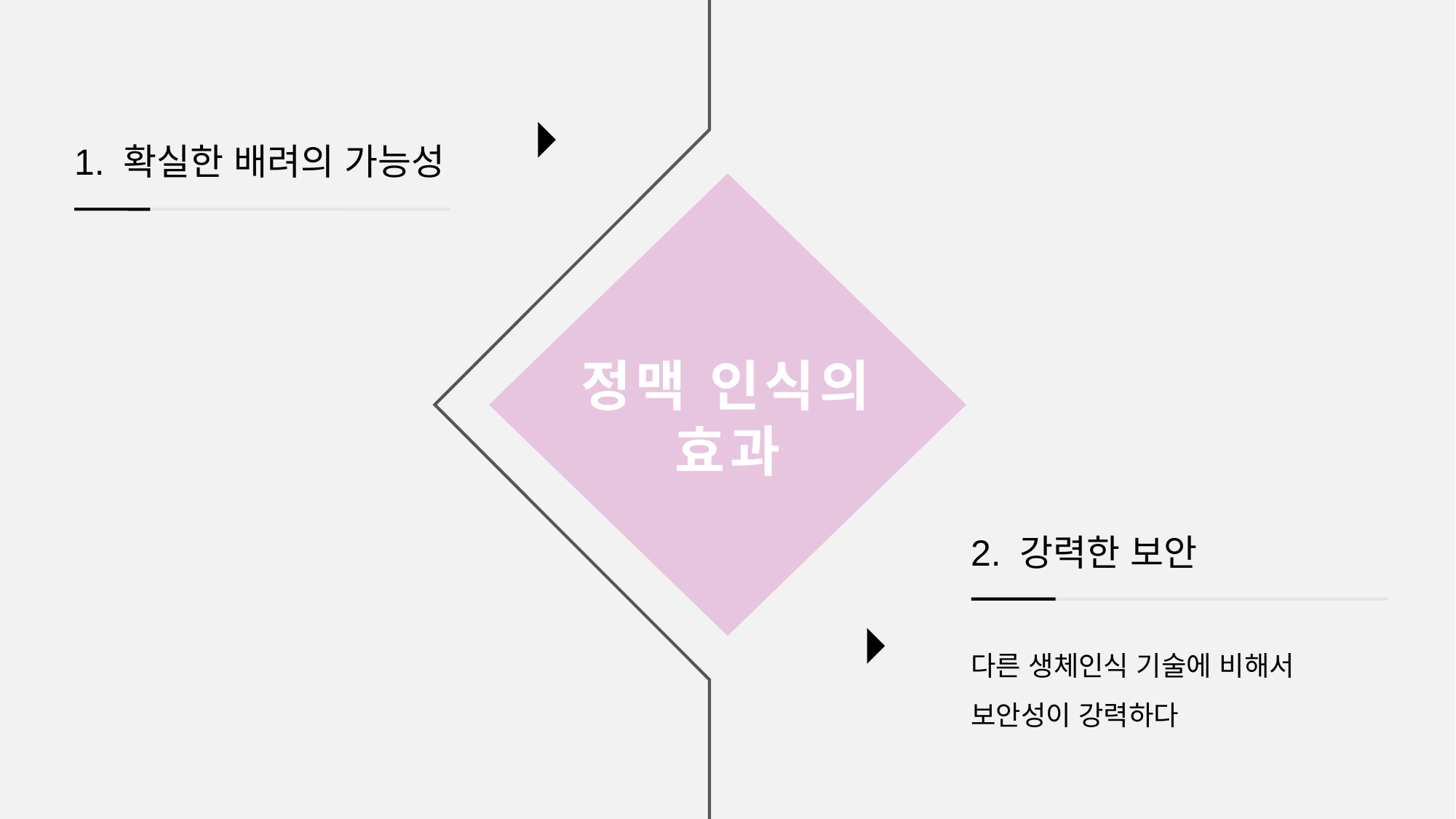

1. 확실한 배려의 가능성

정맥 인식의 효과

START
2. 강력한 보안

다른 생체인식 기술에 비해서 보안성이 강력하다